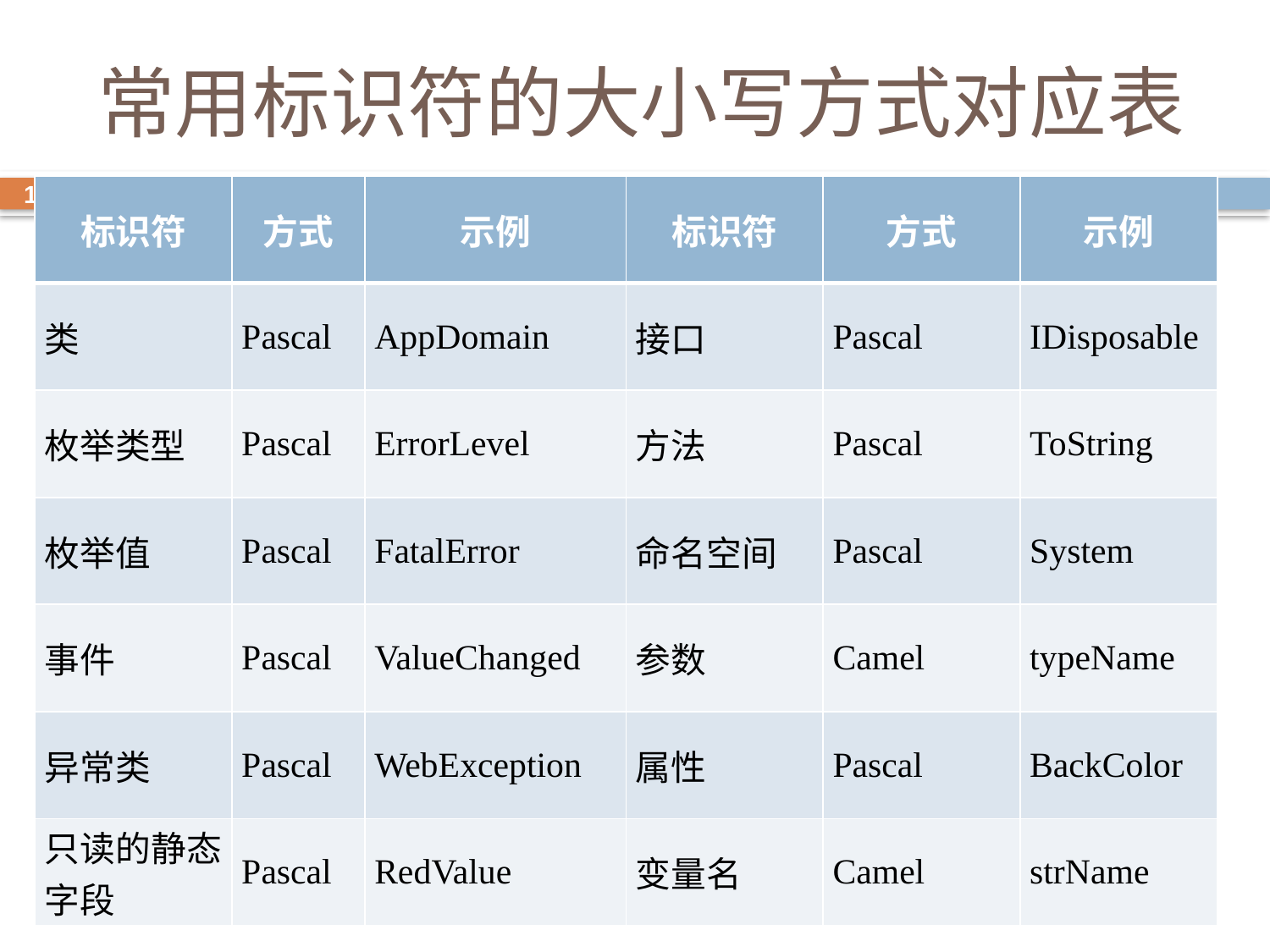

# 常用标识符的大小写方式对应表
| 标识符 | 方式 | 示例 | 标识符 | 方式 | 示例 |
| --- | --- | --- | --- | --- | --- |
| 类 | Pascal | AppDomain | 接口 | Pascal | IDisposable |
| 枚举类型 | Pascal | ErrorLevel | 方法 | Pascal | ToString |
| 枚举值 | Pascal | FatalError | 命名空间 | Pascal | System |
| 事件 | Pascal | ValueChanged | 参数 | Camel | typeName |
| 异常类 | Pascal | WebException | 属性 | Pascal | BackColor |
| 只读的静态字段 | Pascal | RedValue | 变量名 | Camel | strName |
11